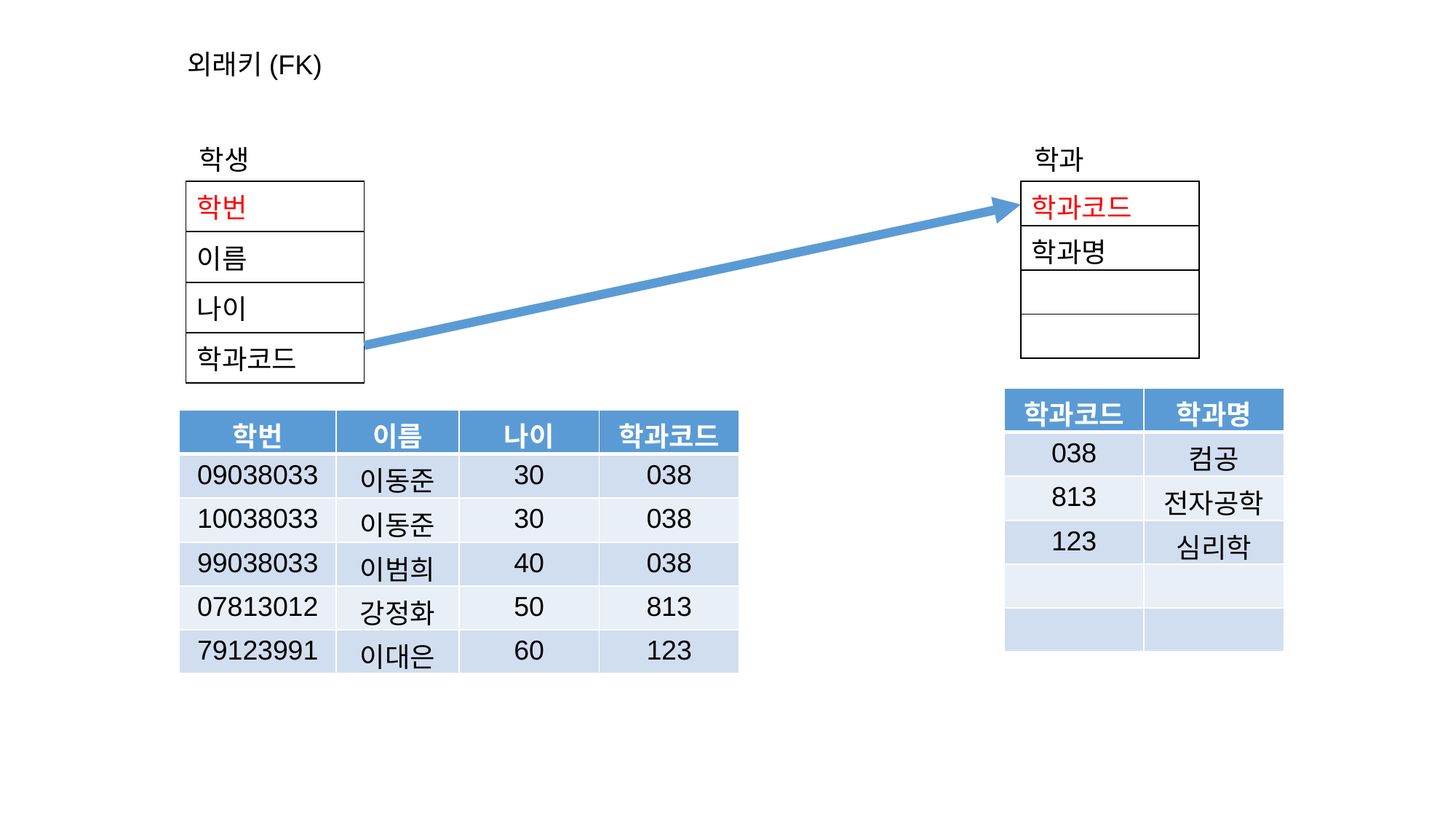

외래키(FK)
학생
학과
| 학번 |
| --- |
| 이름 |
| 나이 |
| 학과코드 |
| 학과코드 |
| --- |
| 학과명 |
|  |
|  |
| 학과코드 | 학과명 |
| --- | --- |
| 038 | 컴공 |
| 813 | 전자공학 |
| 123 | 심리학 |
|  |  |
|  |  |
| 학번 | 이름 | 나이 | 학과코드 |
| --- | --- | --- | --- |
| 09038033 | 이동준 | 30 | 038 |
| 10038033 | 이동준 | 30 | 038 |
| 99038033 | 이범희 | 40 | 038 |
| 07813012 | 강정화 | 50 | 813 |
| 79123991 | 이대은 | 60 | 123 |